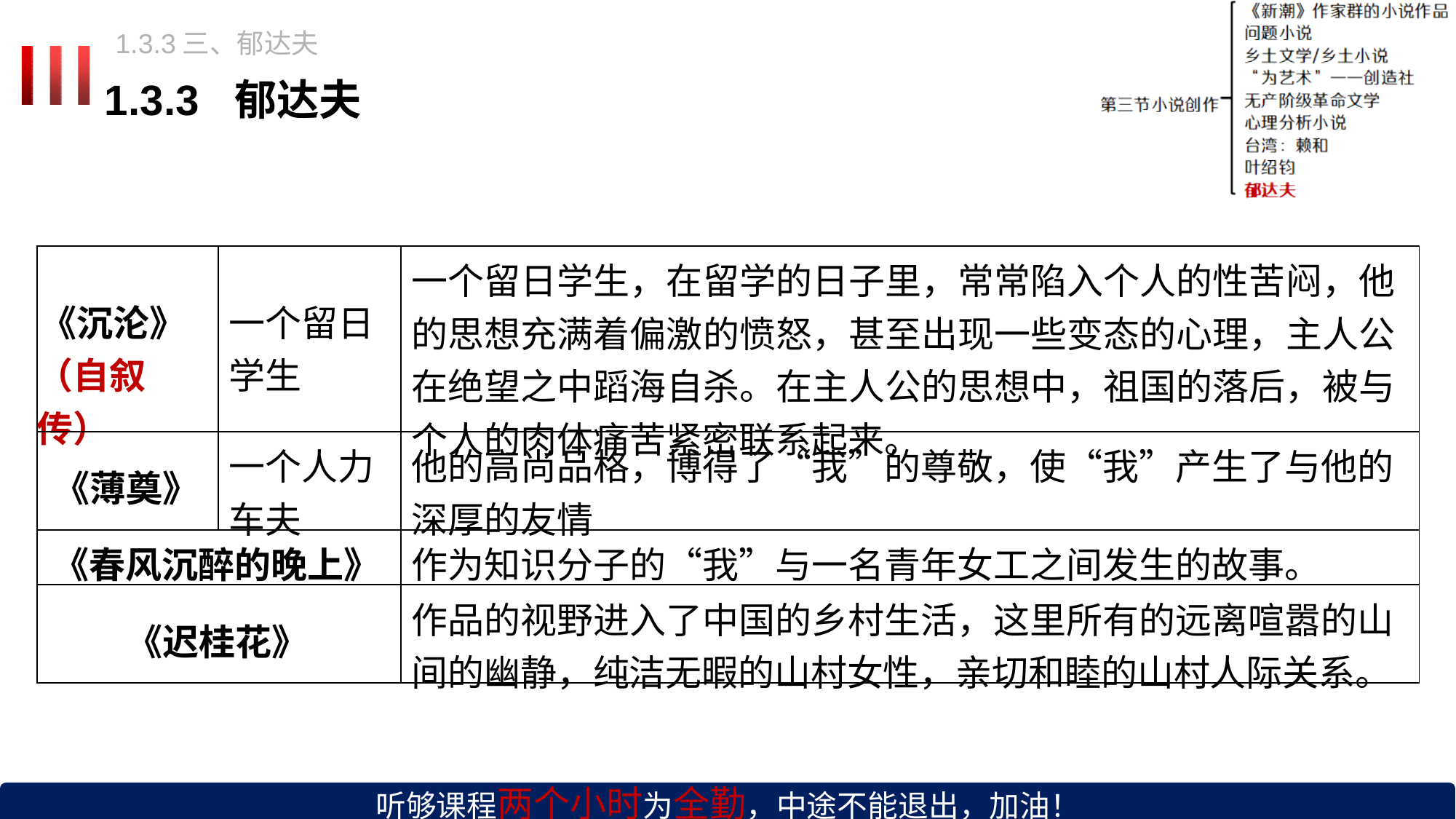

1.3.3三、郁达夫

# 1.3.3	郁达夫
| 《沉沦》 （自叙传） | 一个留日 学生 | 一个留日学生，在留学的日子里，常常陷入个人的性苦闷，他 的思想充满着偏激的愤怒，甚至出现一些变态的心理，主人公 在绝望之中蹈海自杀。在主人公的思想中，祖国的落后，被与个人的肉体痛苦紧密联系起来。 |
| --- | --- | --- |
| 《薄奠》 | 一个人力 车夫 | 他的高尚品格，博得了“我”的尊敬，使“我”产生了与他的 深厚的友情 |
| 《春风沉醉的晚上》 |  | 作为知识分子的“我”与一名青年女工之间发生的故事。 |
| 《迟桂花》 |  | 作品的视野进入了中国的乡村生活，这里所有的远离喧嚣的山 间的幽静，纯洁无暇的山村女性，亲切和睦的山村人际关系。 |

听够课程两个小时为全勤，中途不能退出，加油！